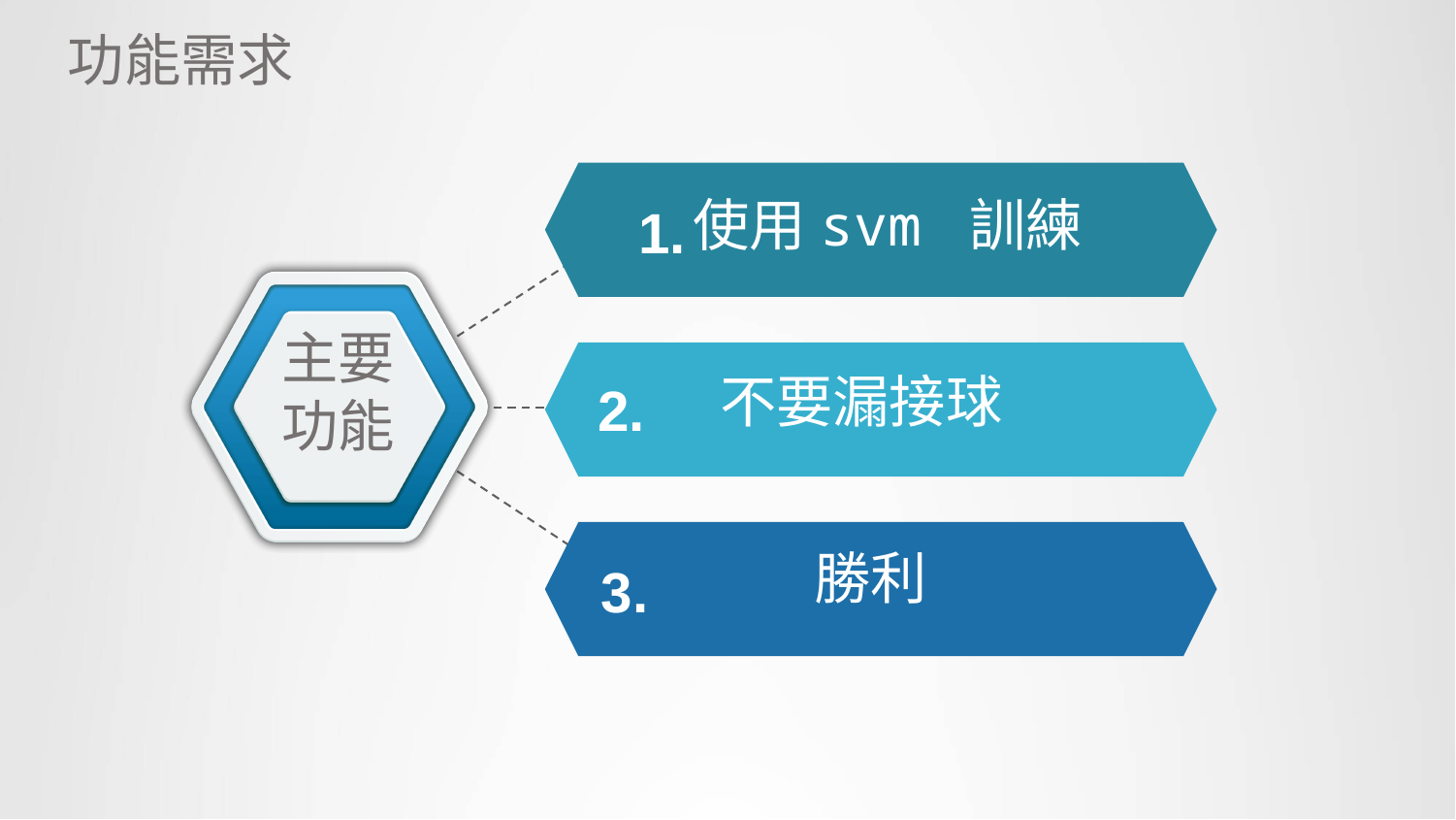

功能需求

1.
使用svm 訓練

主要
功能

不要漏接球
2.

勝利
3.